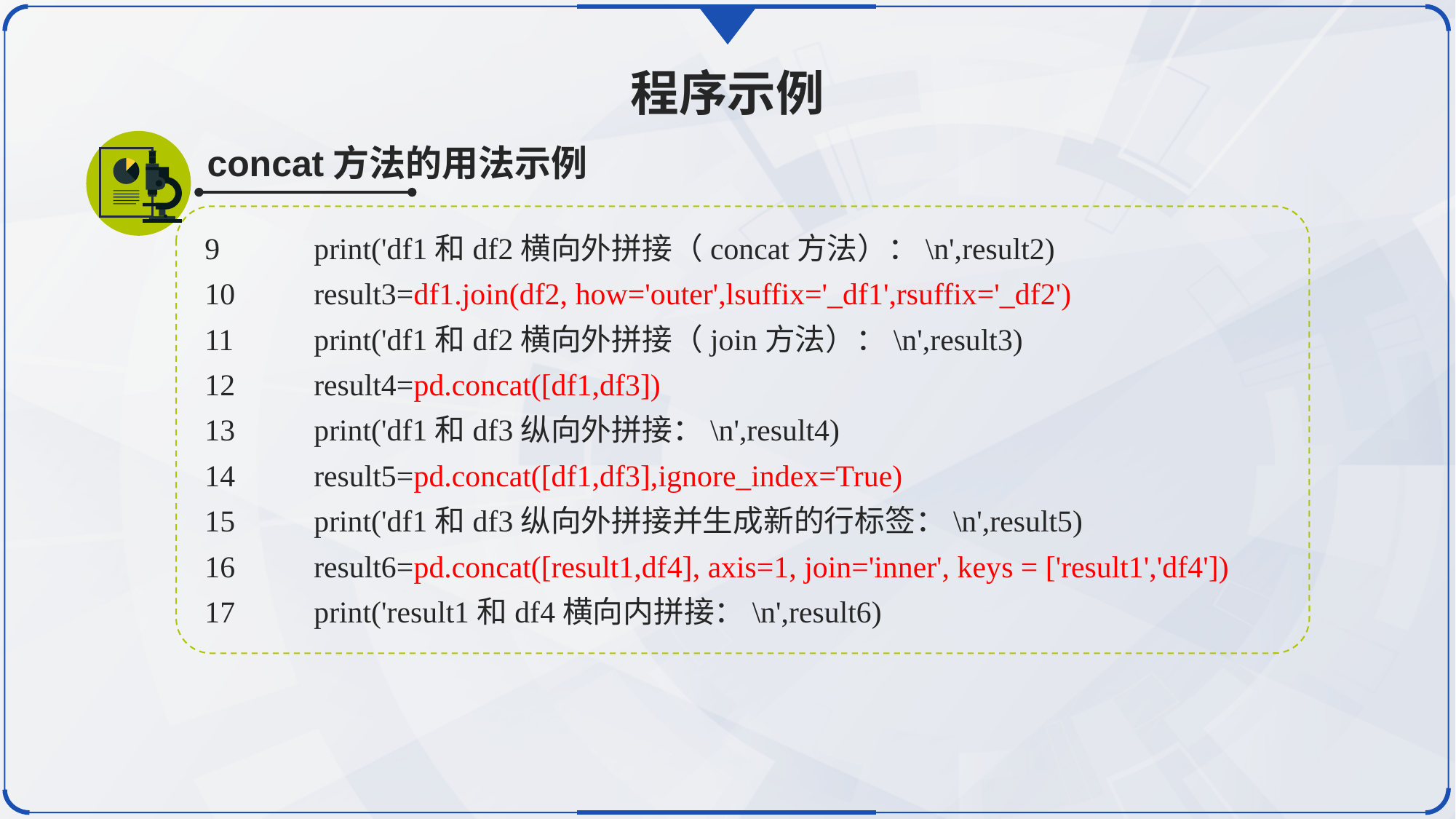

程序示例

concat方法的用法示例

9	print('df1和df2横向外拼接（concat方法）：\n',result2)
10	result3=df1.join(df2, how='outer',lsuffix='_df1',rsuffix='_df2')
11	print('df1和df2横向外拼接（join方法）：\n',result3)
12	result4=pd.concat([df1,df3])
13	print('df1和df3纵向外拼接：\n',result4)
14	result5=pd.concat([df1,df3],ignore_index=True)
15	print('df1和df3纵向外拼接并生成新的行标签：\n',result5)
16	result6=pd.concat([result1,df4], axis=1, join='inner', keys = ['result1','df4'])
17	print('result1和df4横向内拼接：\n',result6)